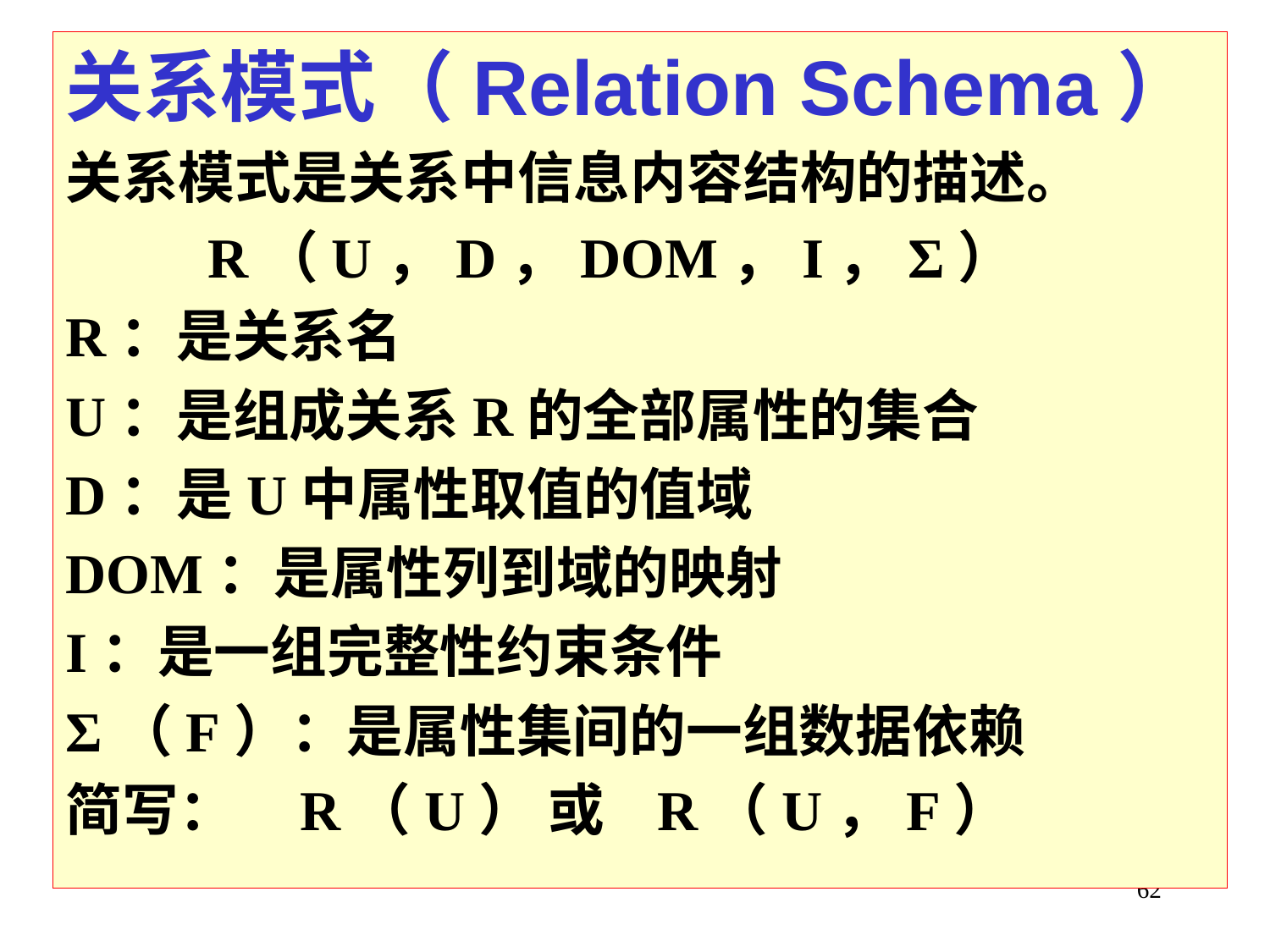

关系模式（Relation Schema）
关系模式是关系中信息内容结构的描述。
          R（U，D，DOM，I，Σ）
R：是关系名
U：是组成关系R的全部属性的集合
D：是U中属性取值的值域
DOM：是属性列到域的映射
I：是一组完整性约束条件
Σ（F）：是属性集间的一组数据依赖
简写：    R（U） 或   R（U，F）
62